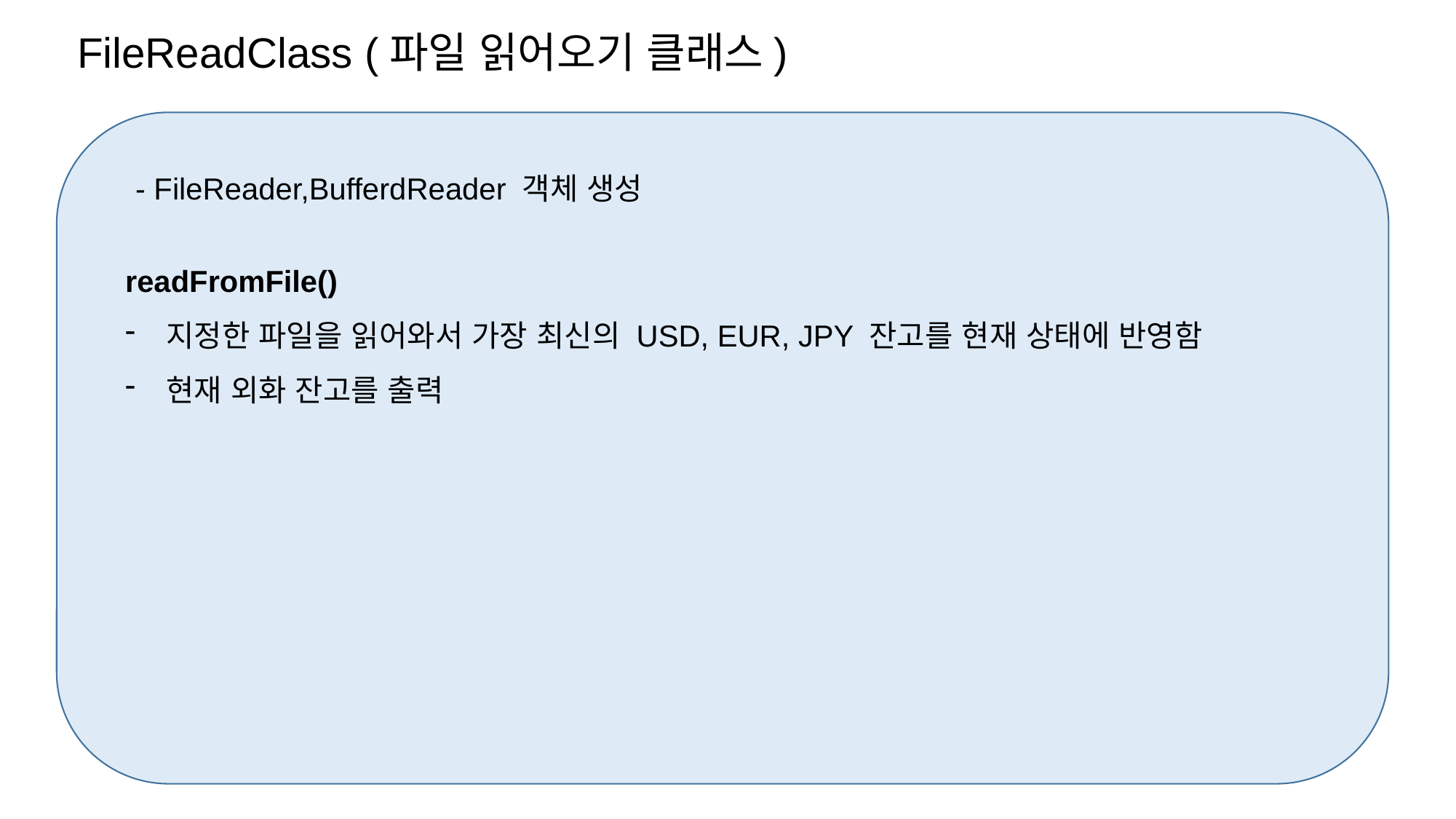

FileReadClass (파일 읽어오기 클래스)

 - FileReader,BufferdReader 객체 생성

readFromFile()
지정한 파일을 읽어와서 가장 최신의 USD, EUR, JPY 잔고를 현재 상태에 반영함
현재 외화 잔고를 출력